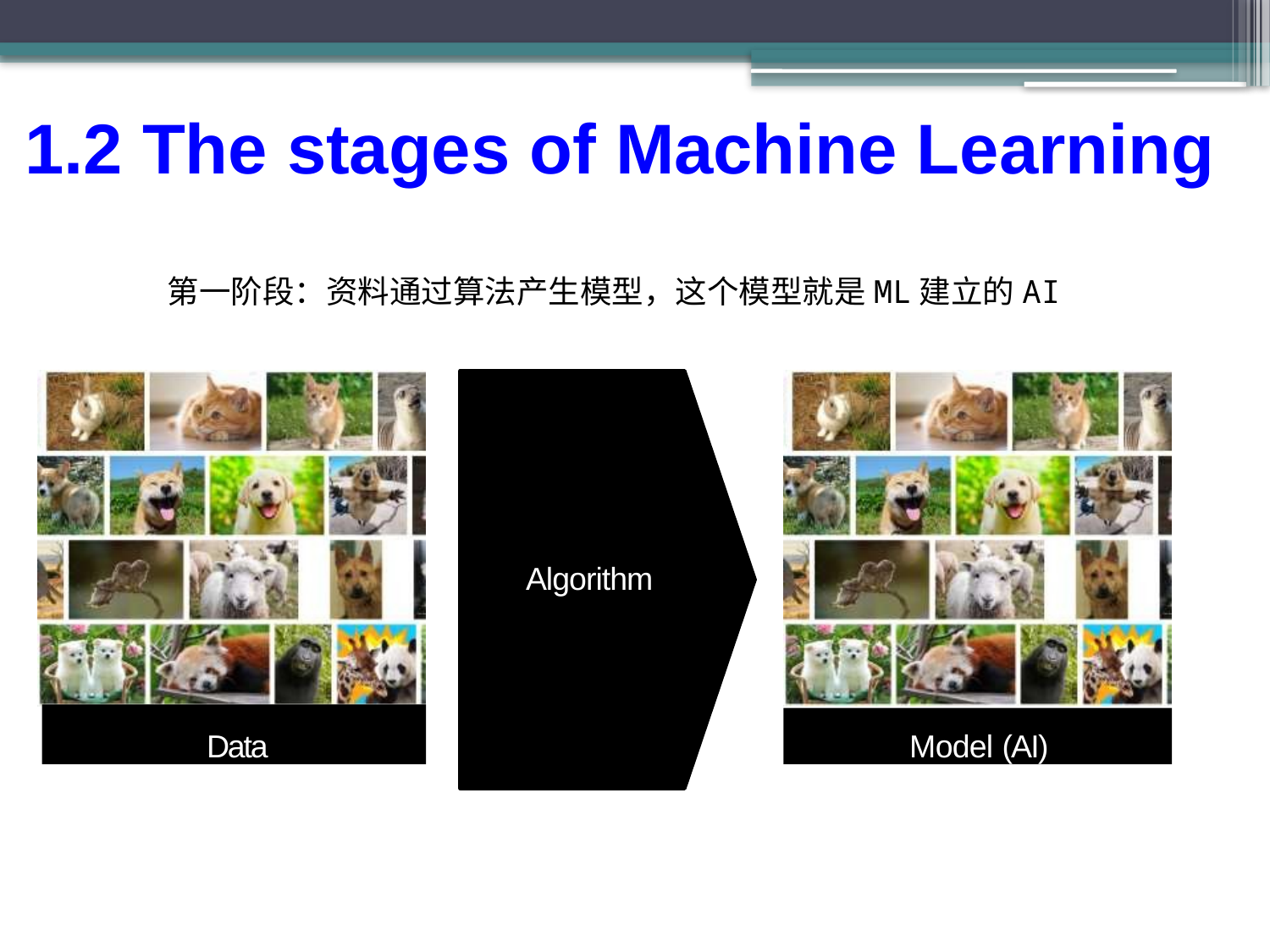

1.2 The stages of Machine Learning
第一阶段：资料通过算法产生模型，这个模型就是ML建立的AI

Algorithm
Data
Model (AI)